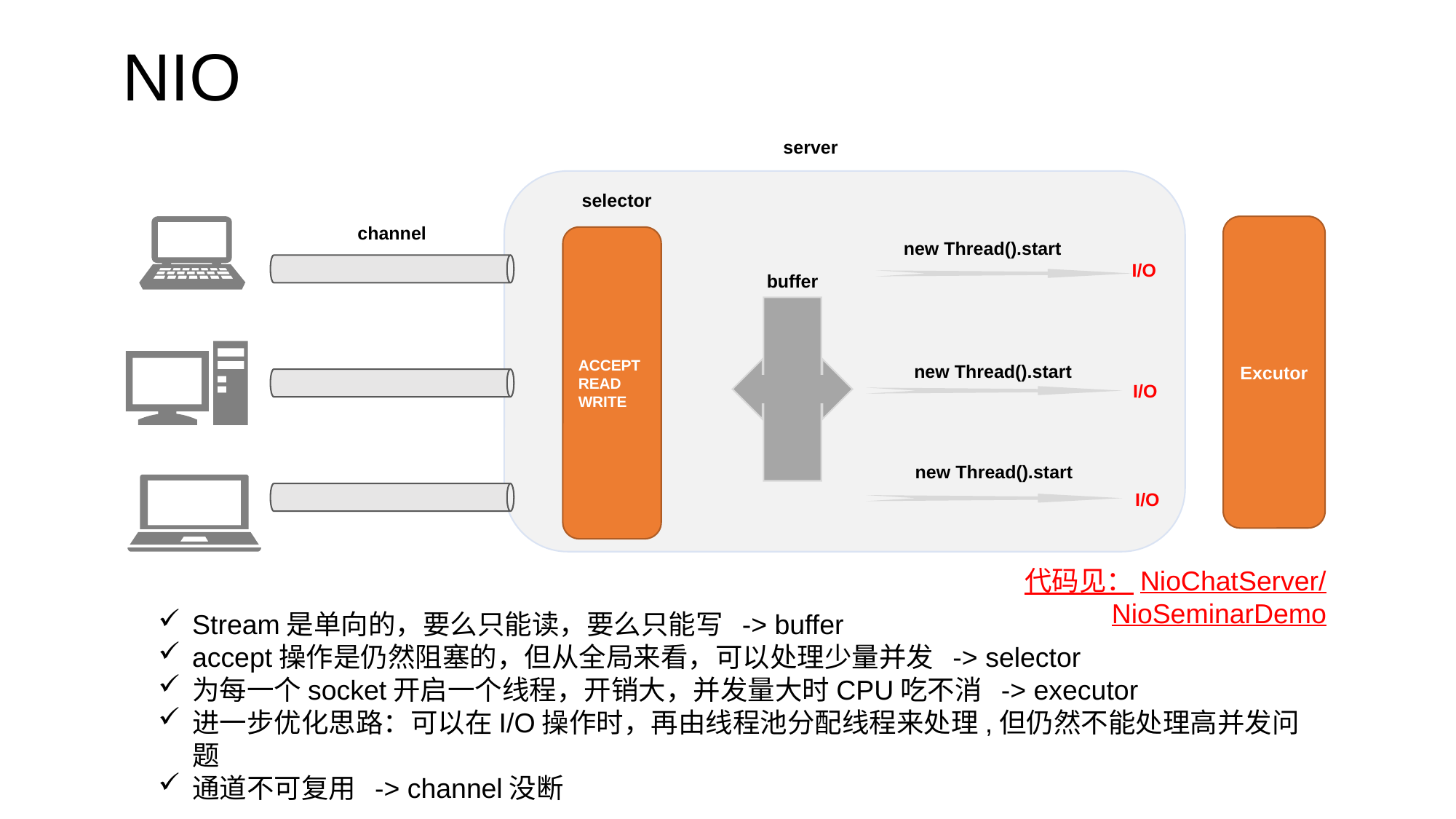

# NIO
server

selector
channel
Excutor

ACCEPT
READ
WRITE
new Thread().start
I/O

buffer

new Thread().start
I/O

new Thread().start

I/O

代码见：NioChatServer/NioSeminarDemo
Stream是单向的，要么只能读，要么只能写  -> buffer
accept操作是仍然阻塞的，但从全局来看，可以处理少量并发  -> selector
为每一个socket开启一个线程，开销大，并发量大时CPU吃不消  -> executor
进一步优化思路：可以在I/O操作时，再由线程池分配线程来处理,但仍然不能处理高并发问题
通道不可复用  -> channel没断